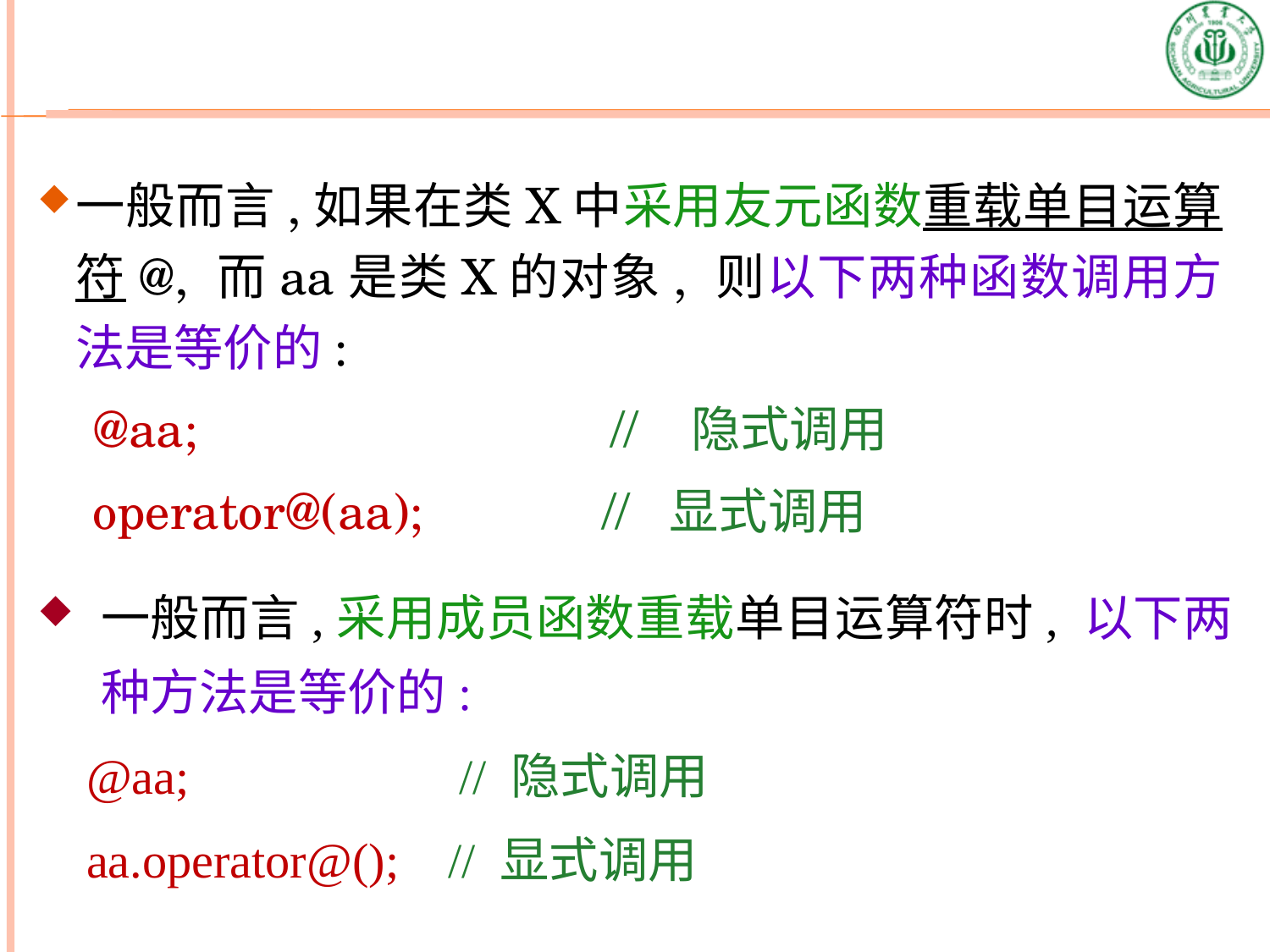

一般而言,如果在类X中采用友元函数重载单目运算符@, 而aa是类X的对象, 则以下两种函数调用方法是等价的:
    @aa;                              //   隐式调用
    operator@(aa);             //  显式调用
一般而言,采用成员函数重载单目运算符时, 以下两种方法是等价的:
    @aa;                      // 隐式调用
    aa.operator@();    // 显式调用